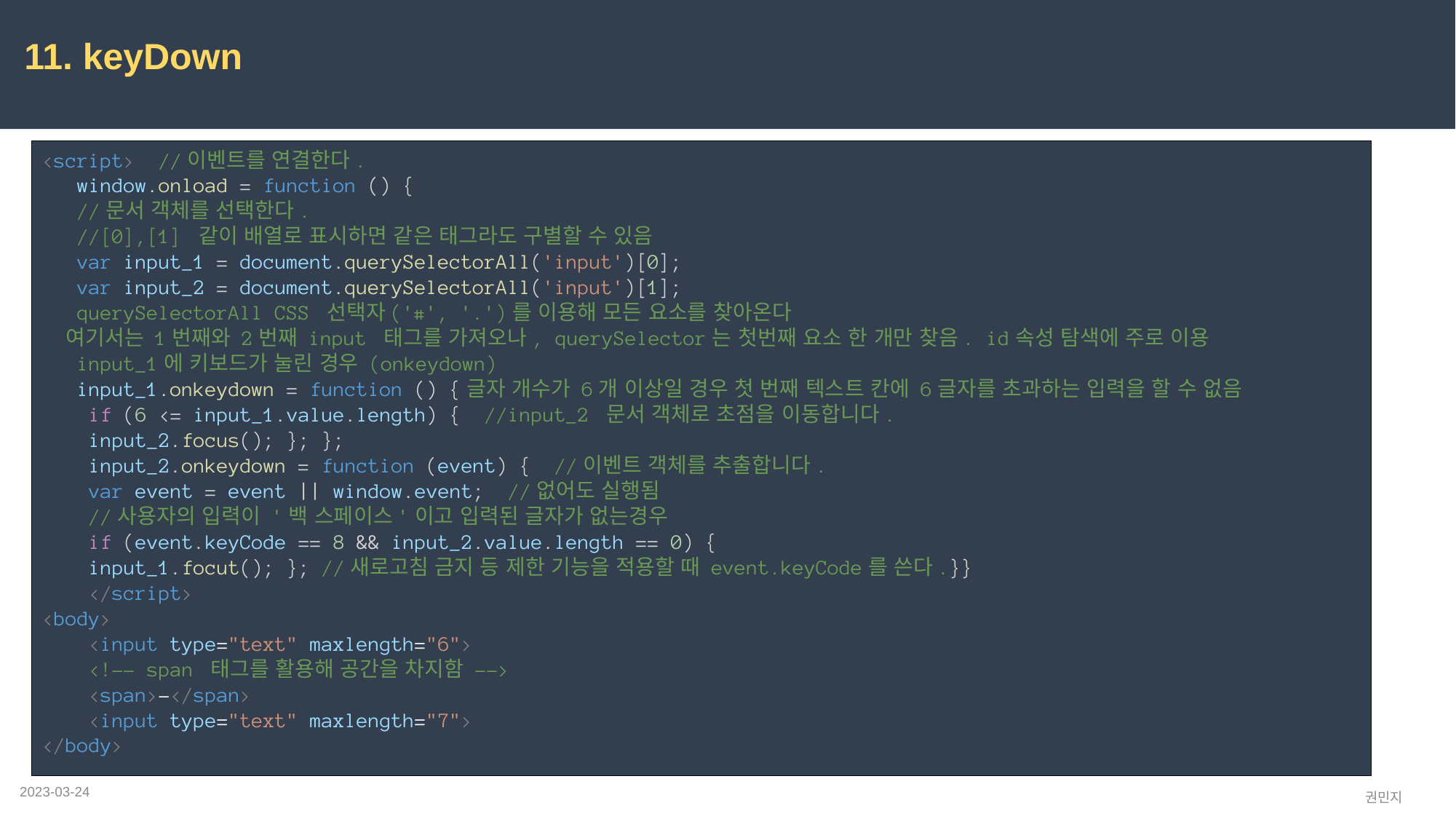

11. keyDown
<script>  //이벤트를 연결한다.
   window.onload = function () {
   //문서 객체를 선택한다.
   //[0],[1] 같이 배열로 표시하면 같은 태그라도 구별할 수 있음
   var input_1 = document.querySelectorAll('input')[0];
   var input_2 = document.querySelectorAll('input')[1];
   querySelectorAll CSS 선택자('#', '.')를 이용해 모든 요소를 찾아온다
   여기서는 1번째와 2번째 input 태그를 가져오나, querySelector는 첫번째 요소 한 개만 찾음. id속성 탐색에 주로 이용
   input_1에 키보드가 눌린 경우 (onkeydown)
   input_1.onkeydown = function () {글자 개수가 6개 이상일 경우 첫 번째 텍스트 칸에 6글자를 초과하는 입력을 할 수 없음
    if (6 <= input_1.value.length) {  //input_2 문서 객체로 초점을 이동합니다.
    input_2.focus(); }; };
    input_2.onkeydown = function (event) {  //이벤트 객체를 추출합니다.
    var event = event || window.event;  //없어도 실행됨
    //사용자의 입력이 '백 스페이스'이고 입력된 글자가 없는경우
    if (event.keyCode == 8 && input_2.value.length == 0) {
    input_1.focut(); }; //새로고침 금지 등 제한 기능을 적용할 때 event.keyCode를 쓴다.}}
    </script>
<body>
    <input type="text" maxlength="6">
    <!-- span 태그를 활용해 공간을 차지함 -->
    <span>-</span>
    <input type="text" maxlength="7">
</body>
2023-03-24
권민지